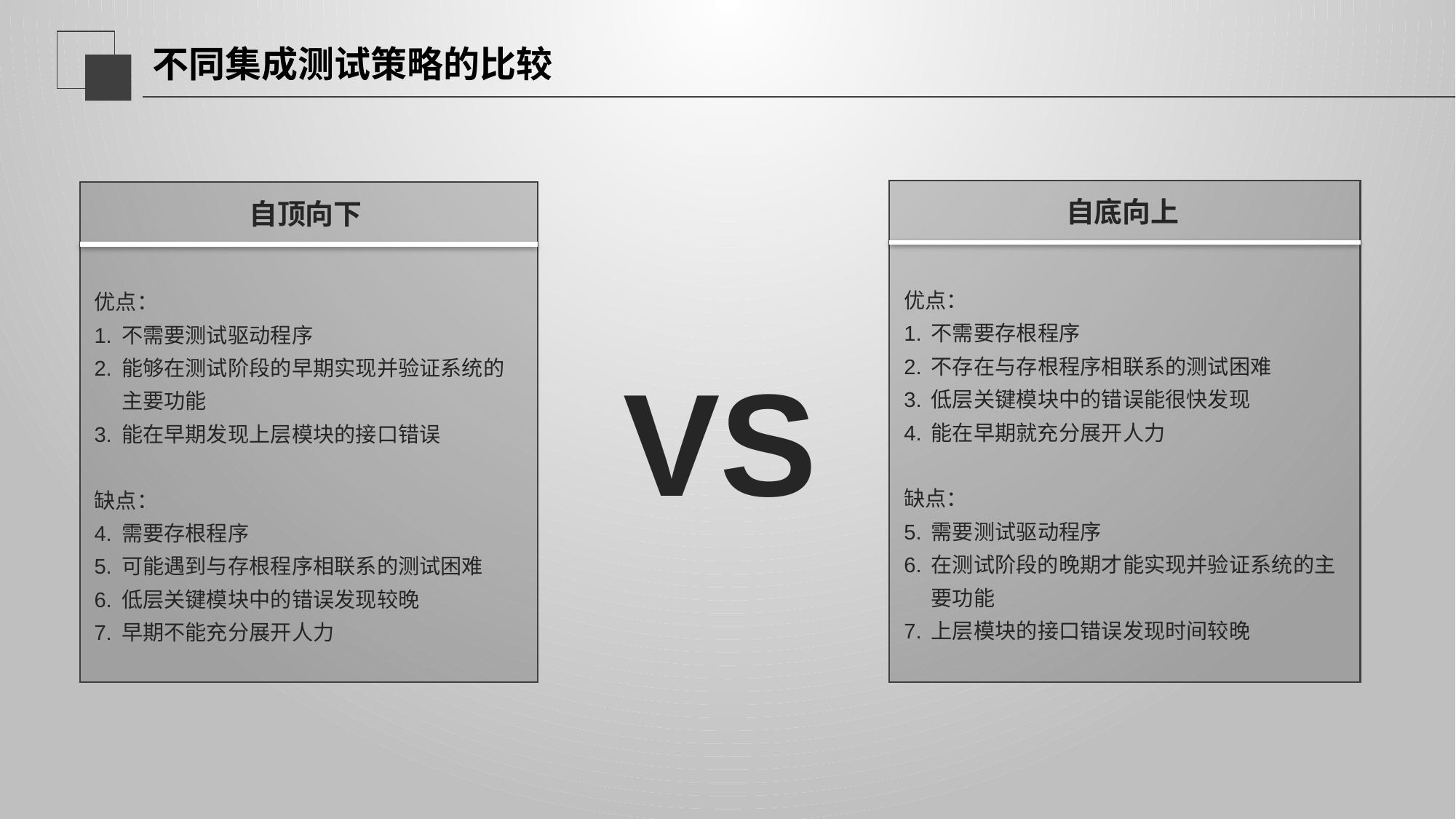

# 不同集成测试策略的比较

自底向上
自顶向下
优点：
不需要存根程序
不存在与存根程序相联系的测试困难
低层关键模块中的错误能很快发现
能在早期就充分展开人力

缺点：
需要测试驱动程序
在测试阶段的晚期才能实现并验证系统的主要功能
上层模块的接口错误发现时间较晚
优点：
不需要测试驱动程序
能够在测试阶段的早期实现并验证系统的主要功能
能在早期发现上层模块的接口错误

缺点：
需要存根程序
可能遇到与存根程序相联系的测试困难
低层关键模块中的错误发现较晚
早期不能充分展开人力
VS